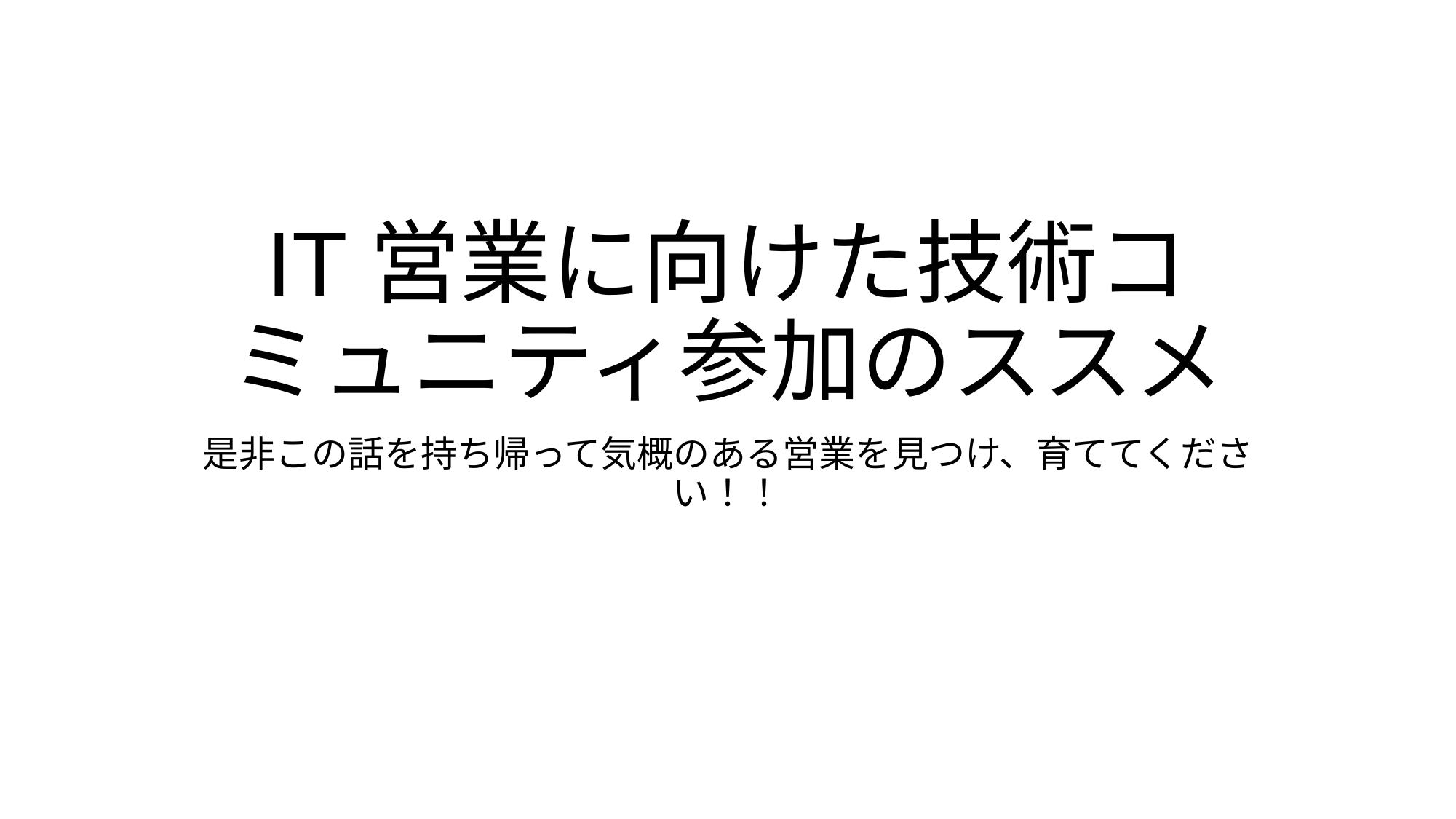

# IT営業に向けた技術コミュニティ参加のススメ
是非この話を持ち帰って気概のある営業を見つけ、育ててください！！